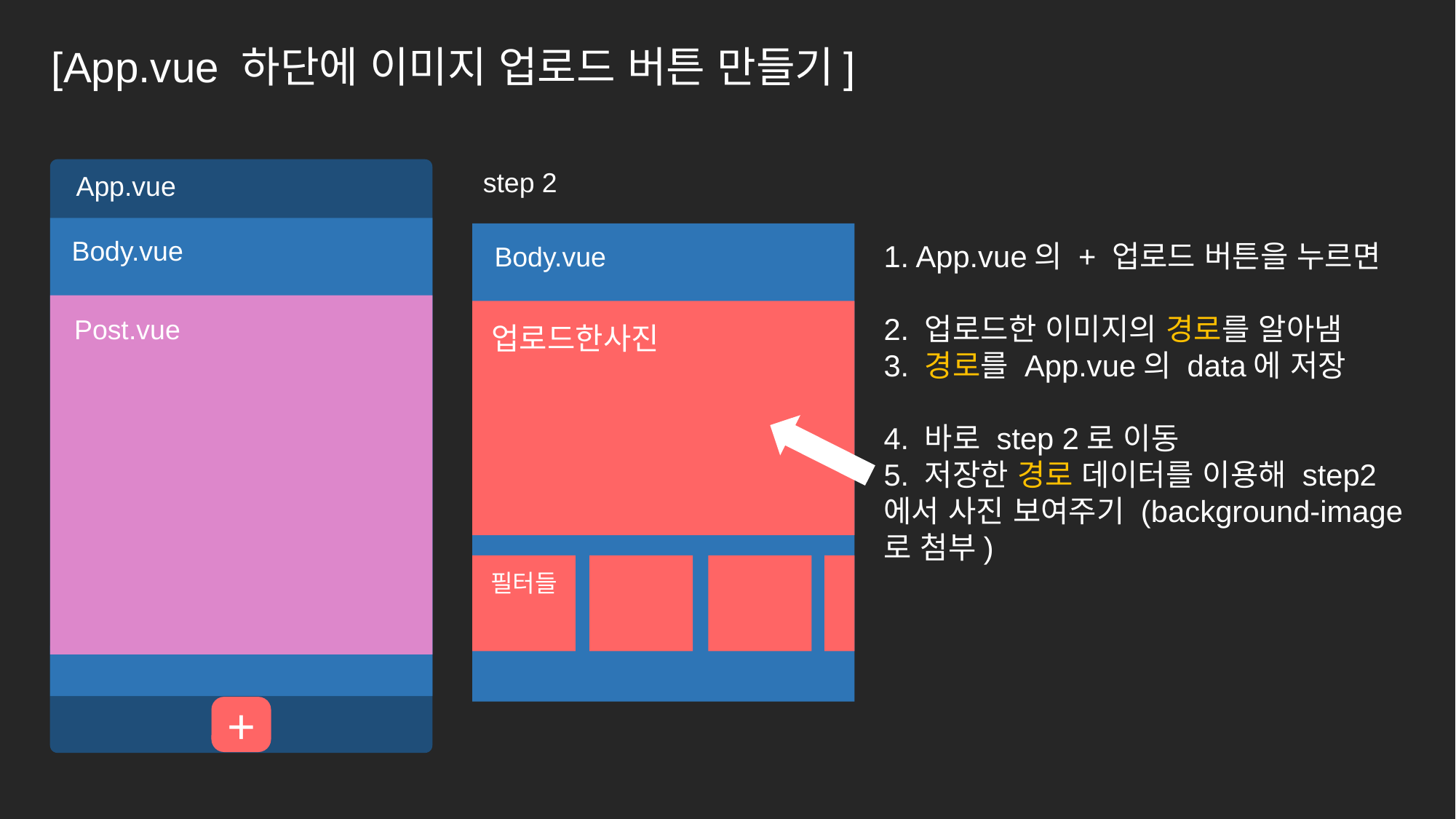

[App.vue 하단에 이미지 업로드 버튼 만들기]

step 2
  App.vue

Body.vue
1. App.vue의 + 업로드 버튼을 누르면

2. 업로드한 이미지의 경로를 알아냄
3. 경로를 App.vue의 data에 저장

4. 바로 step 2로 이동
5. 저장한 경로 데이터를 이용해 step2에서 사진 보여주기 (background-image로 첨부)
Body.vue

Post.vue
업로드한사진

필터들
+